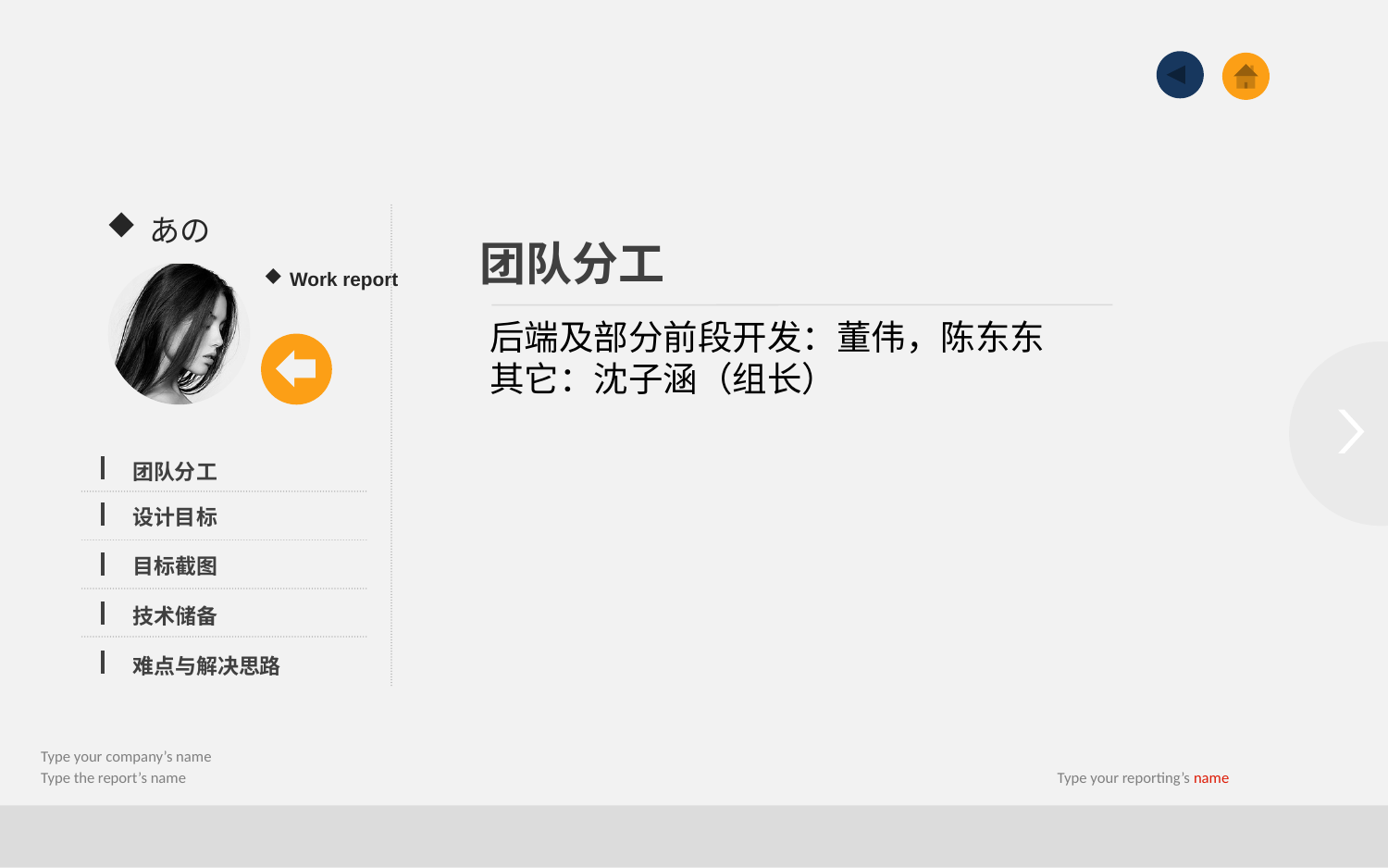

あの_。

团队分工
Work report

后端及部分前段开发：董伟，陈东东
其它：沈子涵（组长）

团队分工
设计目标
目标截图
技术储备
难点与解决思路